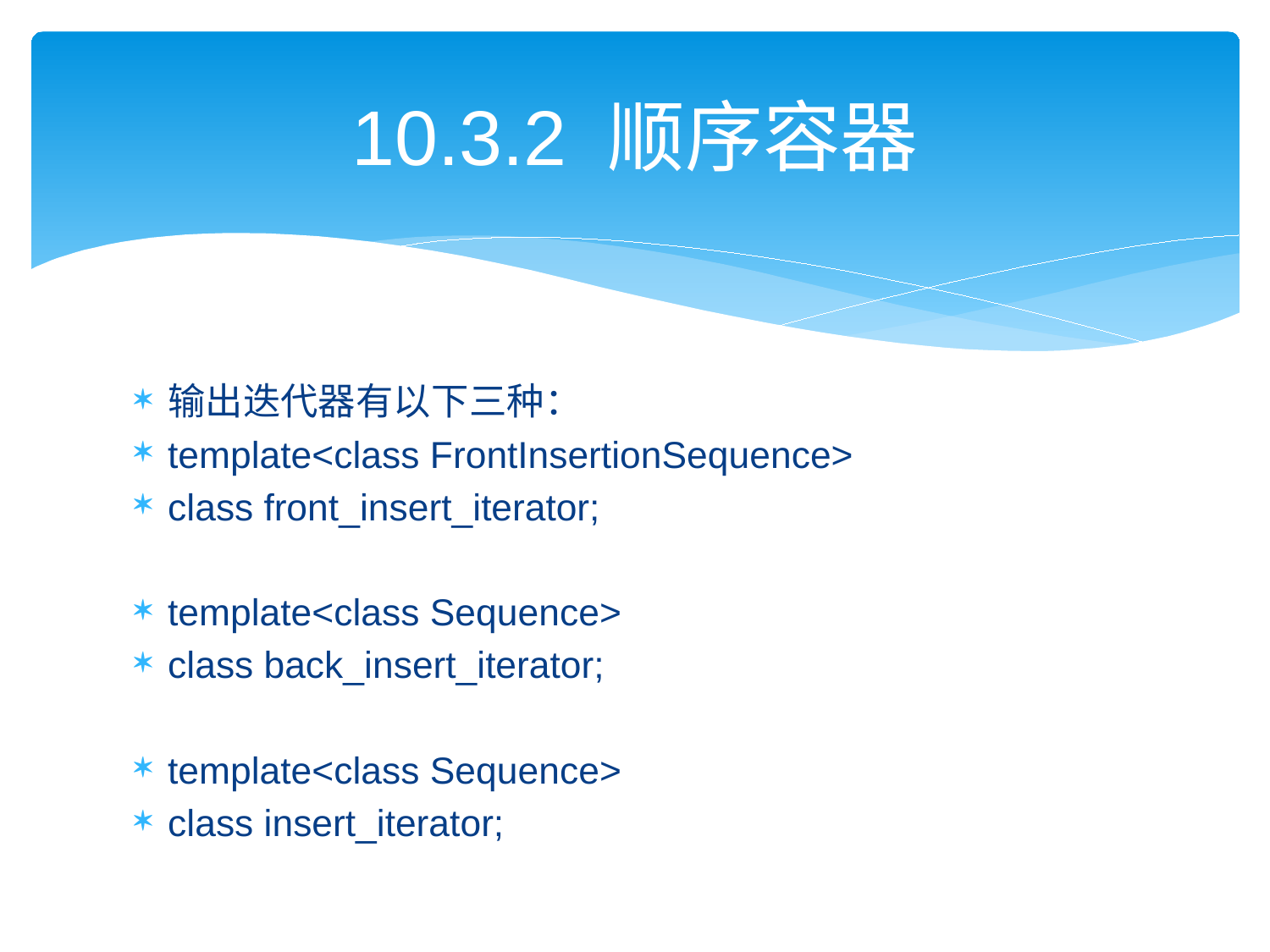

# 10.3.2 顺序容器
输出迭代器有以下三种：
template<class FrontInsertionSequence>
class front_insert_iterator;

template<class Sequence>
class back_insert_iterator;

template<class Sequence>
class insert_iterator;